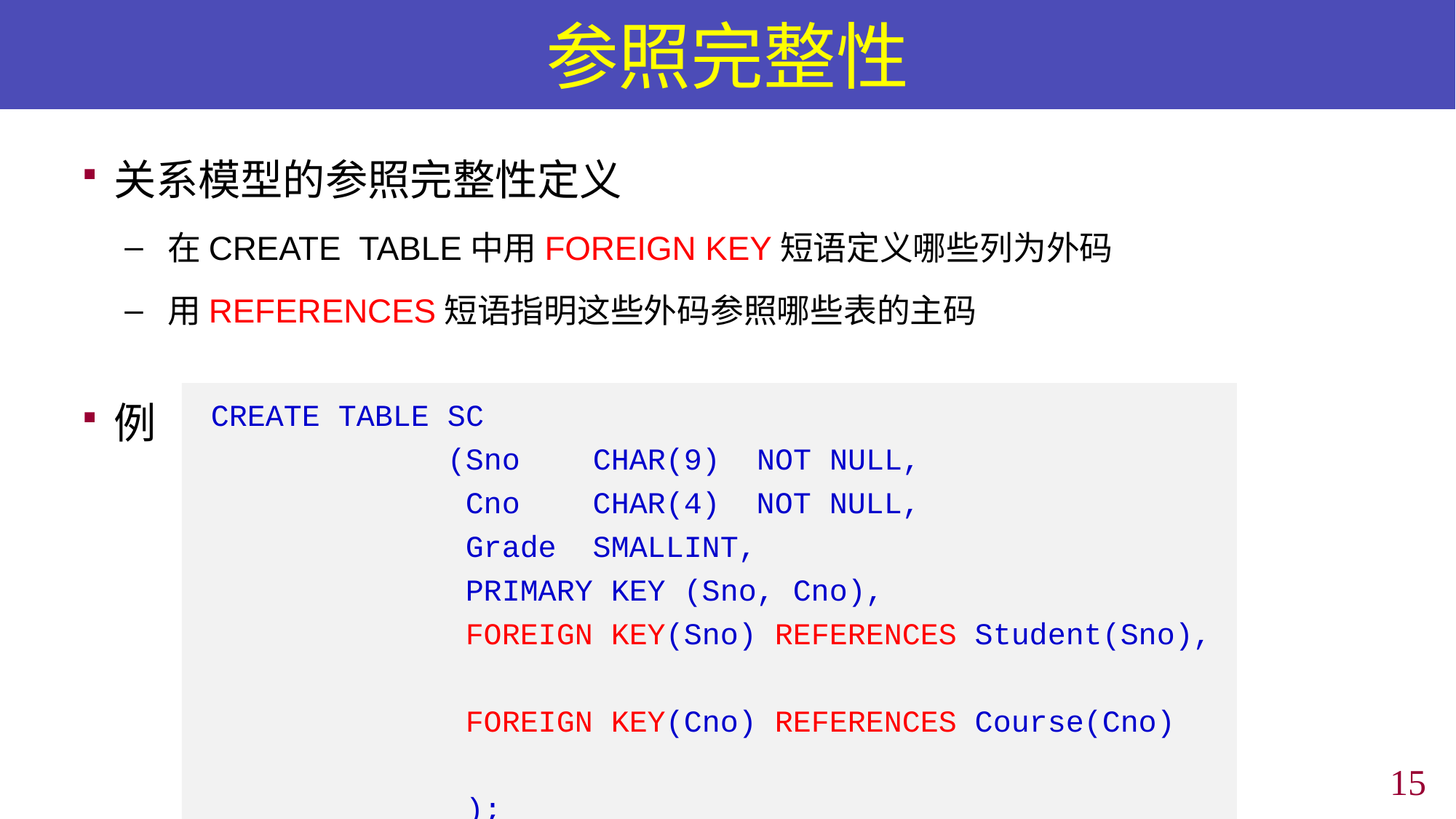

# 参照完整性
关系模型的参照完整性定义
在CREATE  TABLE中用FOREIGN KEY短语定义哪些列为外码
用REFERENCES短语指明这些外码参照哪些表的主码

例
 CREATE TABLE SC
              (Sno    CHAR(9)  NOT NULL,
               Cno    CHAR(4)  NOT NULL,
               Grade  SMALLINT,
               PRIMARY KEY (Sno, Cno),
               FOREIGN KEY(Sno) REFERENCES Student(Sno),
               FOREIGN KEY(Cno) REFERENCES Course(Cno)
               );
15